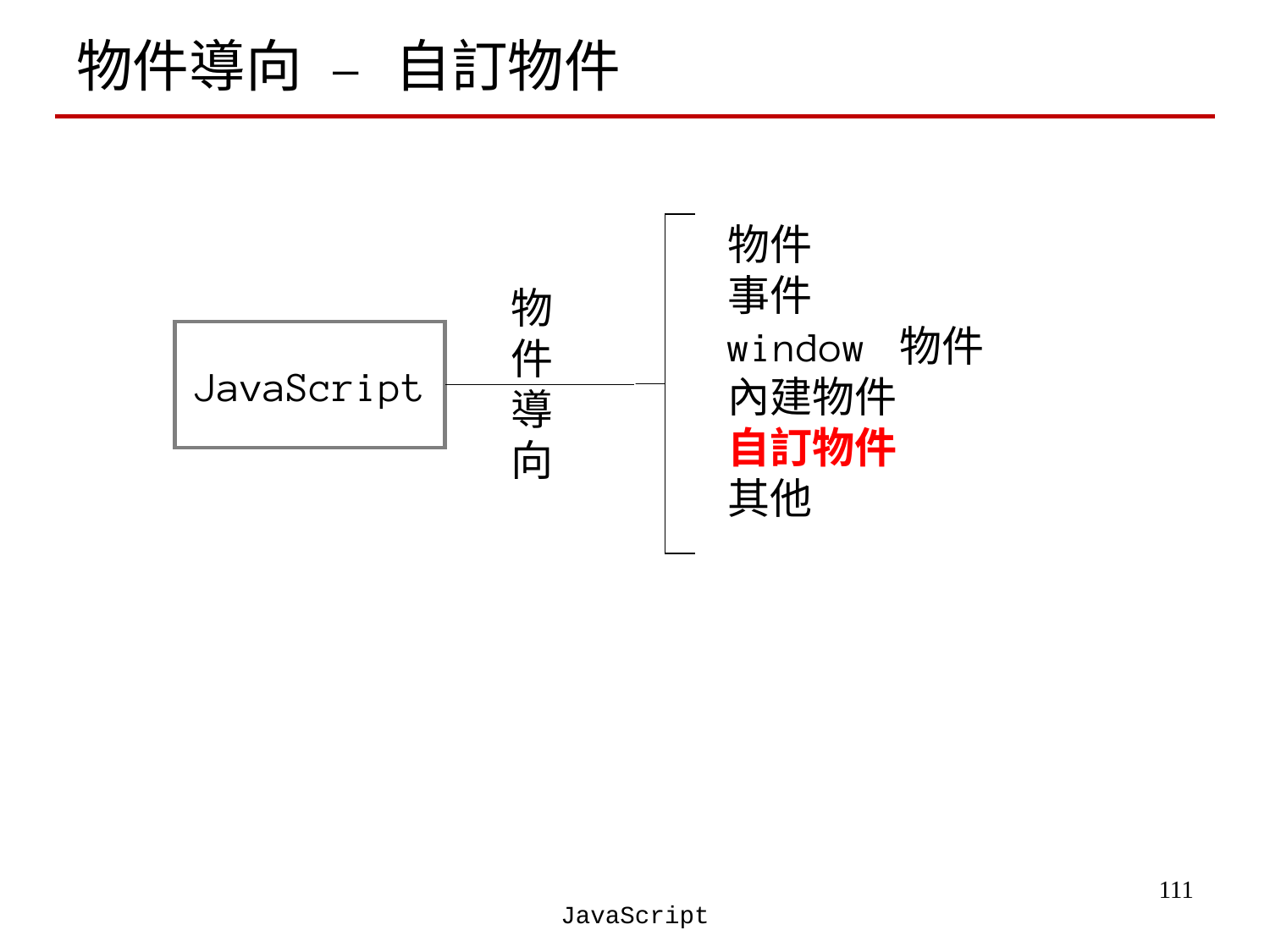

# 物件導向 – 自訂物件
物件
事件
window 物件
內建物件
自訂物件
其他

物件導向
JavaScript
111
JavaScript